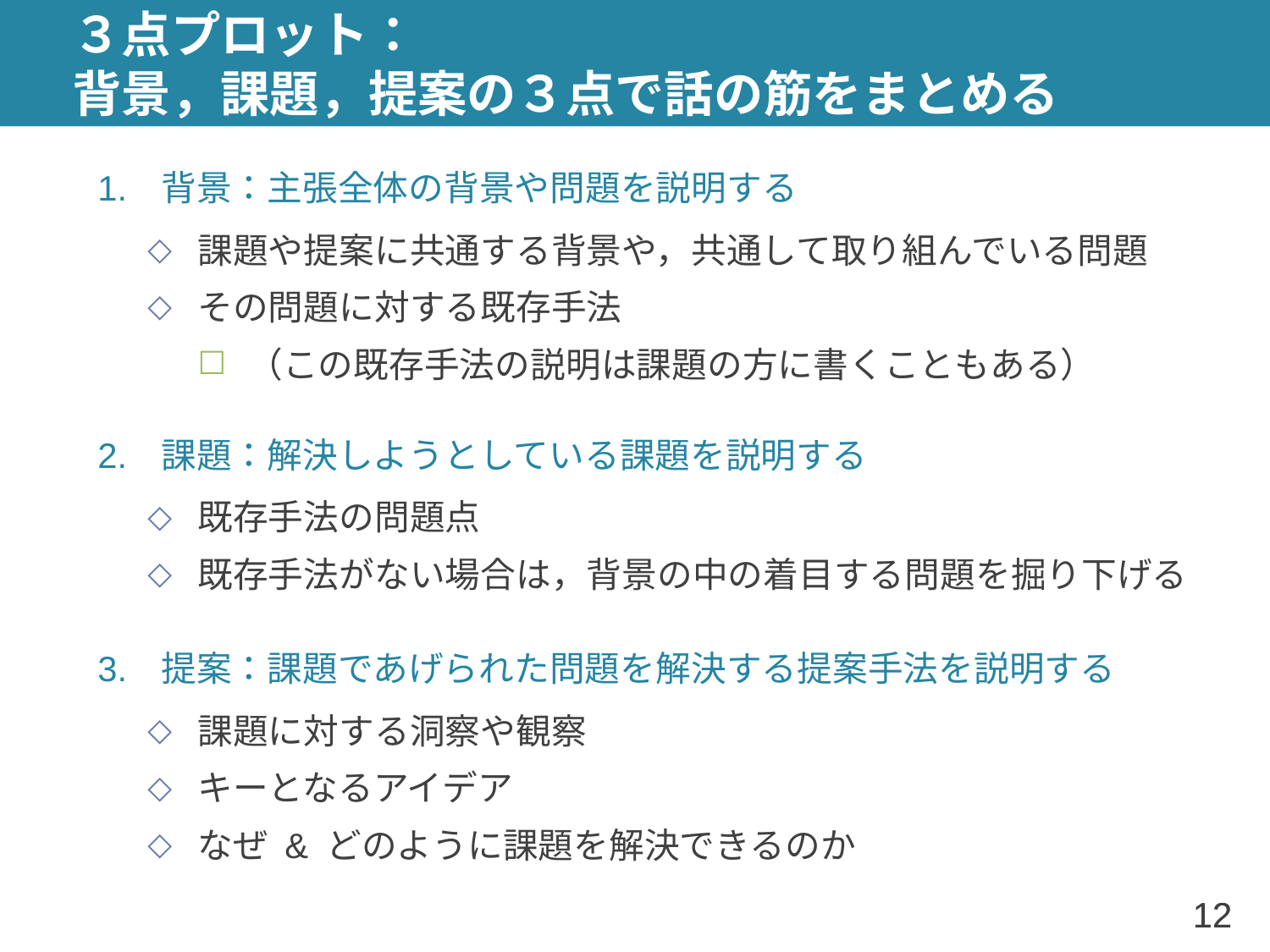

# ３点プロット： 背景，課題，提案の３点で話の筋をまとめる
背景：主張全体の背景や問題を説明する
課題や提案に共通する背景や，共通して取り組んでいる問題
その問題に対する既存手法
（この既存手法の説明は課題の方に書くこともある）
課題：解決しようとしている課題を説明する
既存手法の問題点
既存手法がない場合は，背景の中の着目する問題を掘り下げる
提案：課題であげられた問題を解決する提案手法を説明する
課題に対する洞察や観察
キーとなるアイデア
なぜ & どのように課題を解決できるのか